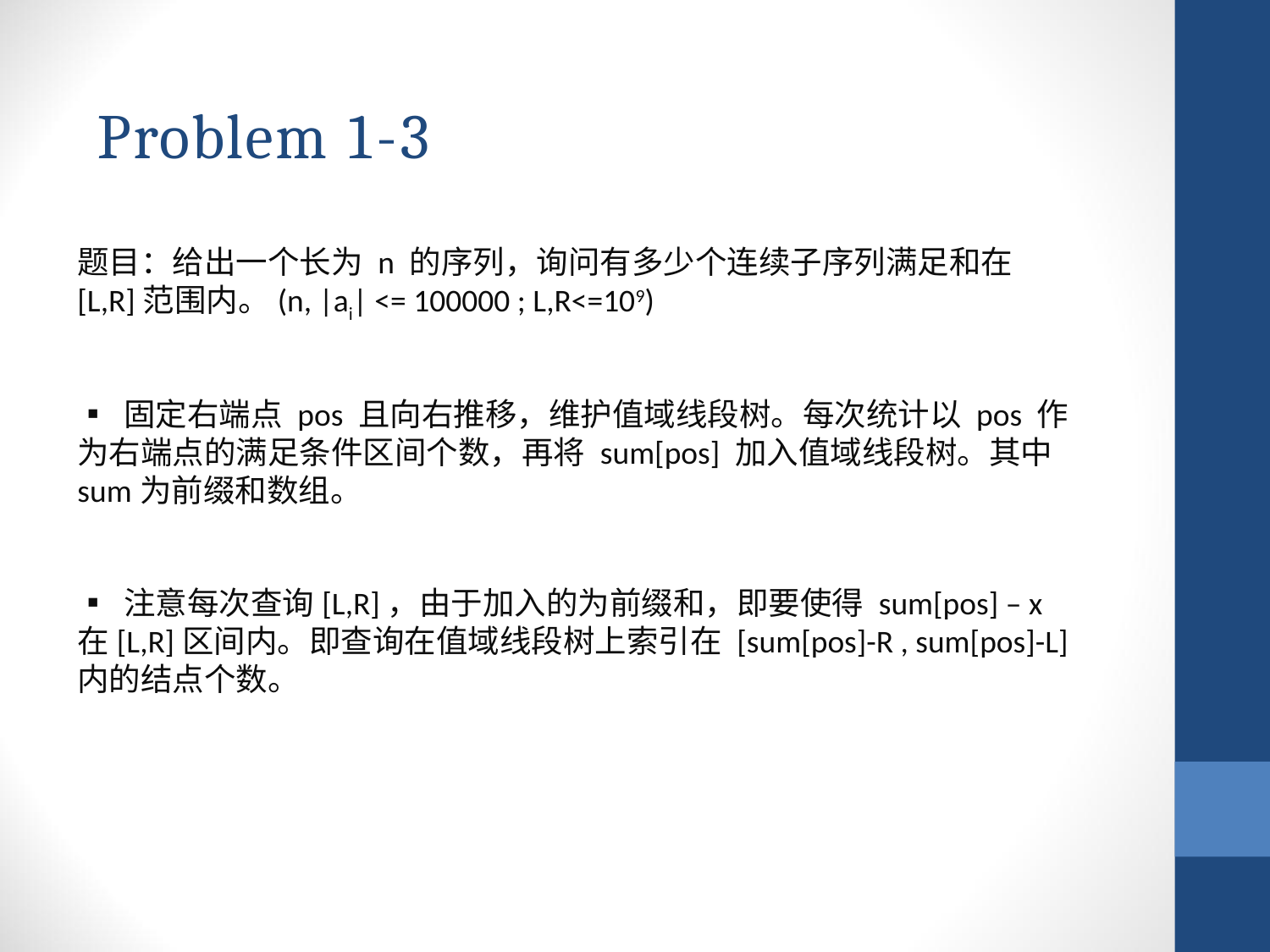

Problem 1-3
题目：给出一个长为 n 的序列，询问有多少个连续子序列满足和在[L,R]范围内。(n, |ai| <= 100000 ; L,R<=109)
▪ 固定右端点 pos 且向右推移，维护值域线段树。每次统计以 pos 作为右端点的满足条件区间个数，再将 sum[pos] 加入值域线段树。其中sum为前缀和数组。
▪ 注意每次查询[L,R]，由于加入的为前缀和，即要使得 sum[pos] – x 在[L,R]区间内。即查询在值域线段树上索引在 [sum[pos]-R , sum[pos]-L] 内的结点个数。